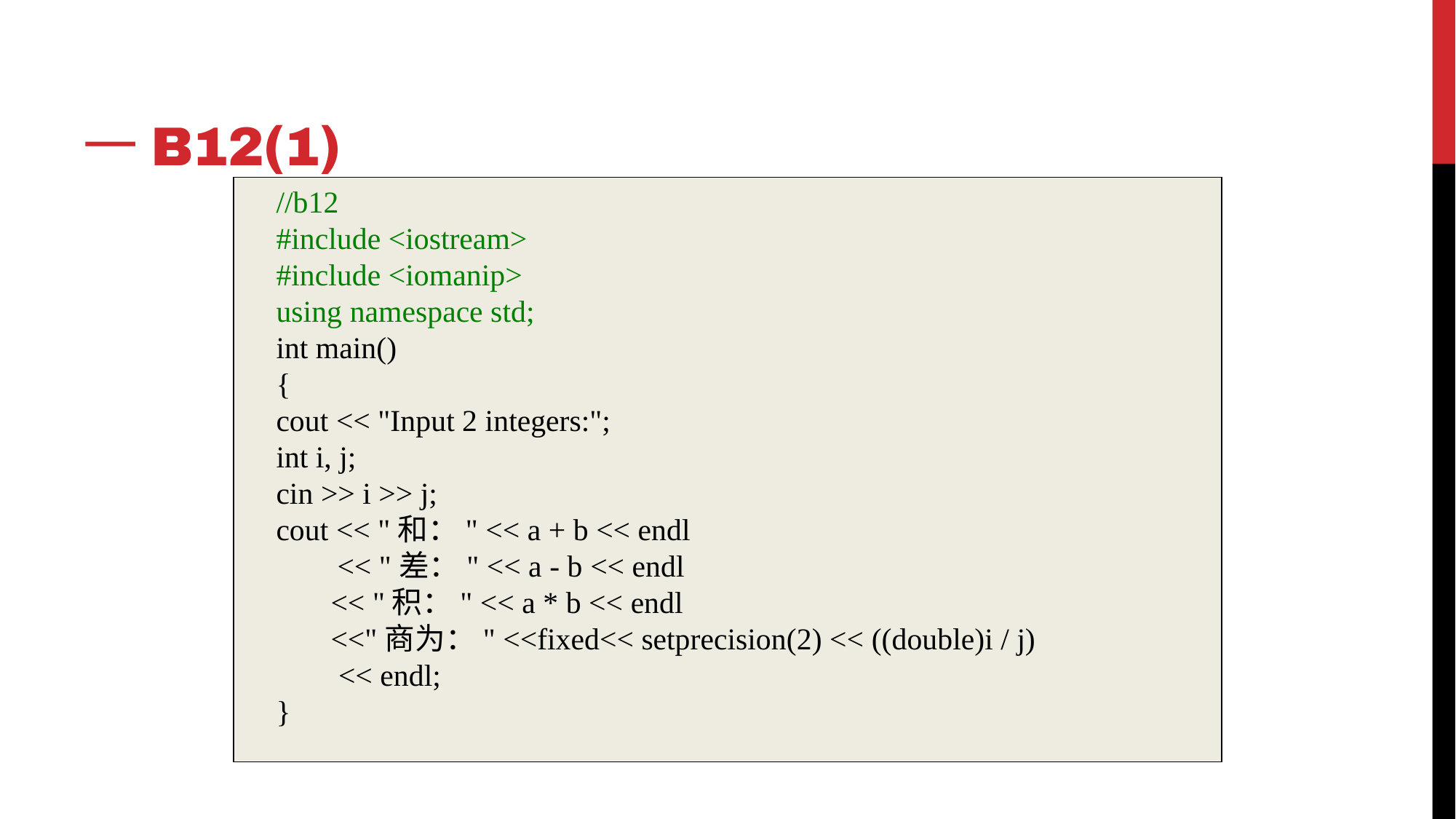

# 一b12(1)
//b12
#include <iostream>
#include <iomanip>
using namespace std;
int main()
{
cout << "Input 2 integers:";
int i, j;
cin >> i >> j;
cout << "和：" << a + b << endl
        << "差：" << a - b << endl
<< "积：" << a * b << endl
<<"商为：" <<fixed<< setprecision(2) << ((double)i / j)
 << endl;
}